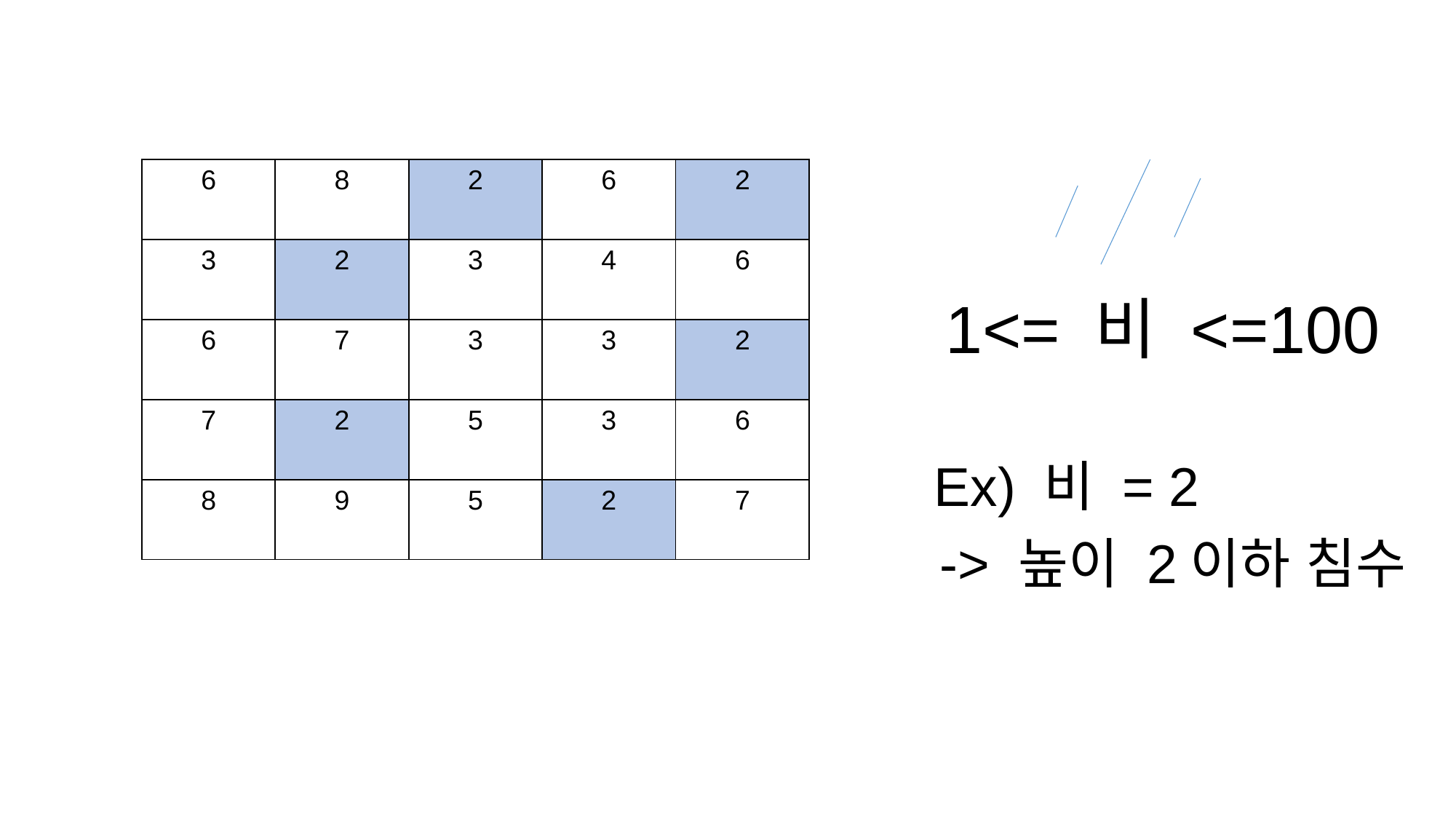

| 6 | 8 | 2 | 6 | 2 |
| --- | --- | --- | --- | --- |
| 3 | 2 | 3 | 4 | 6 |
| 6 | 7 | 3 | 3 | 2 |
| 7 | 2 | 5 | 3 | 6 |
| 8 | 9 | 5 | 2 | 7 |
1<= 비 <=100
Ex) 비 = 2
-> 높이 2이하 침수